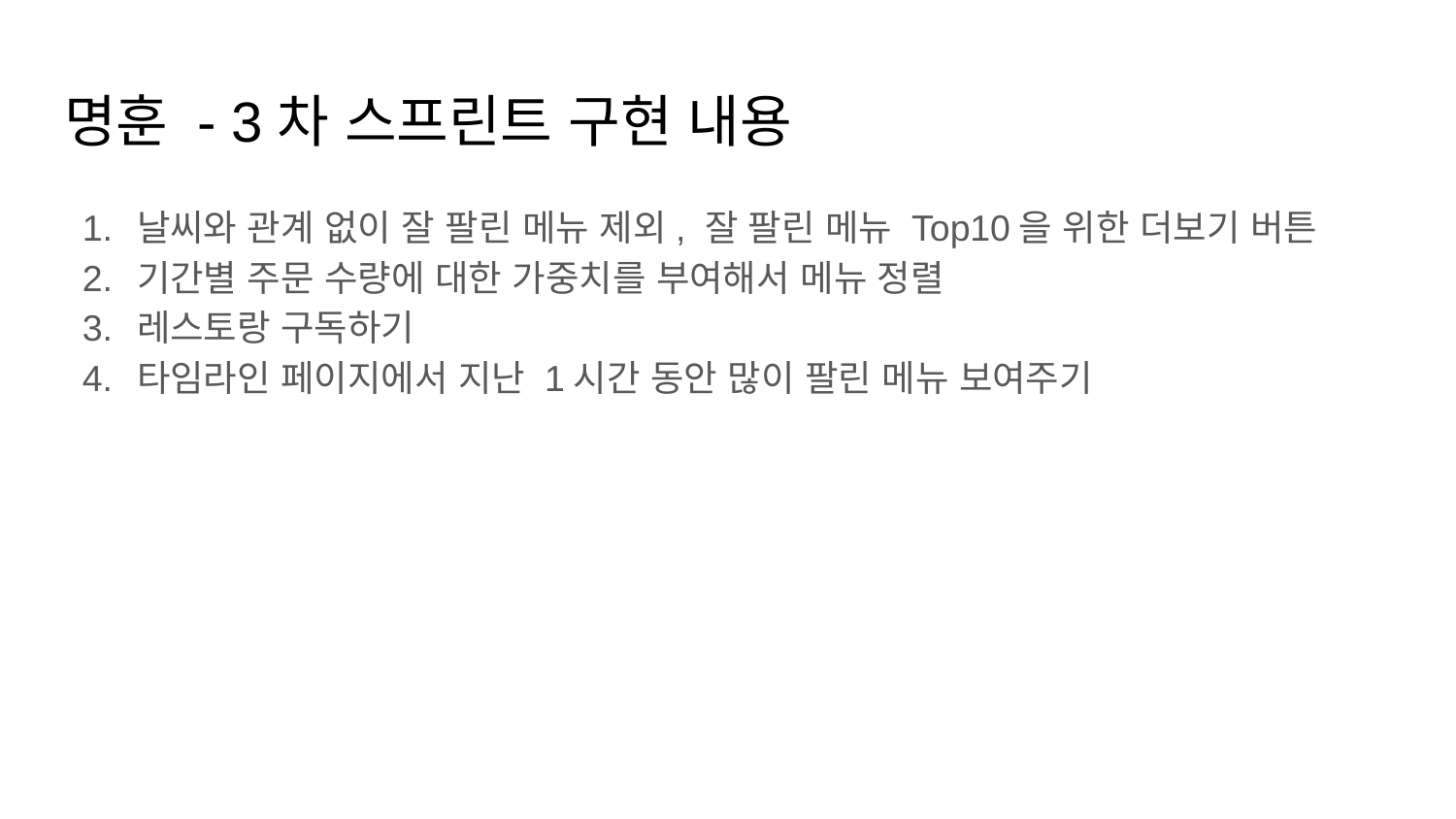

# 명훈 - 3차 스프린트 구현 내용
날씨와 관계 없이 잘 팔린 메뉴 제외, 잘 팔린 메뉴 Top10을 위한 더보기 버튼
기간별 주문 수량에 대한 가중치를 부여해서 메뉴 정렬
레스토랑 구독하기
타임라인 페이지에서 지난 1시간 동안 많이 팔린 메뉴 보여주기